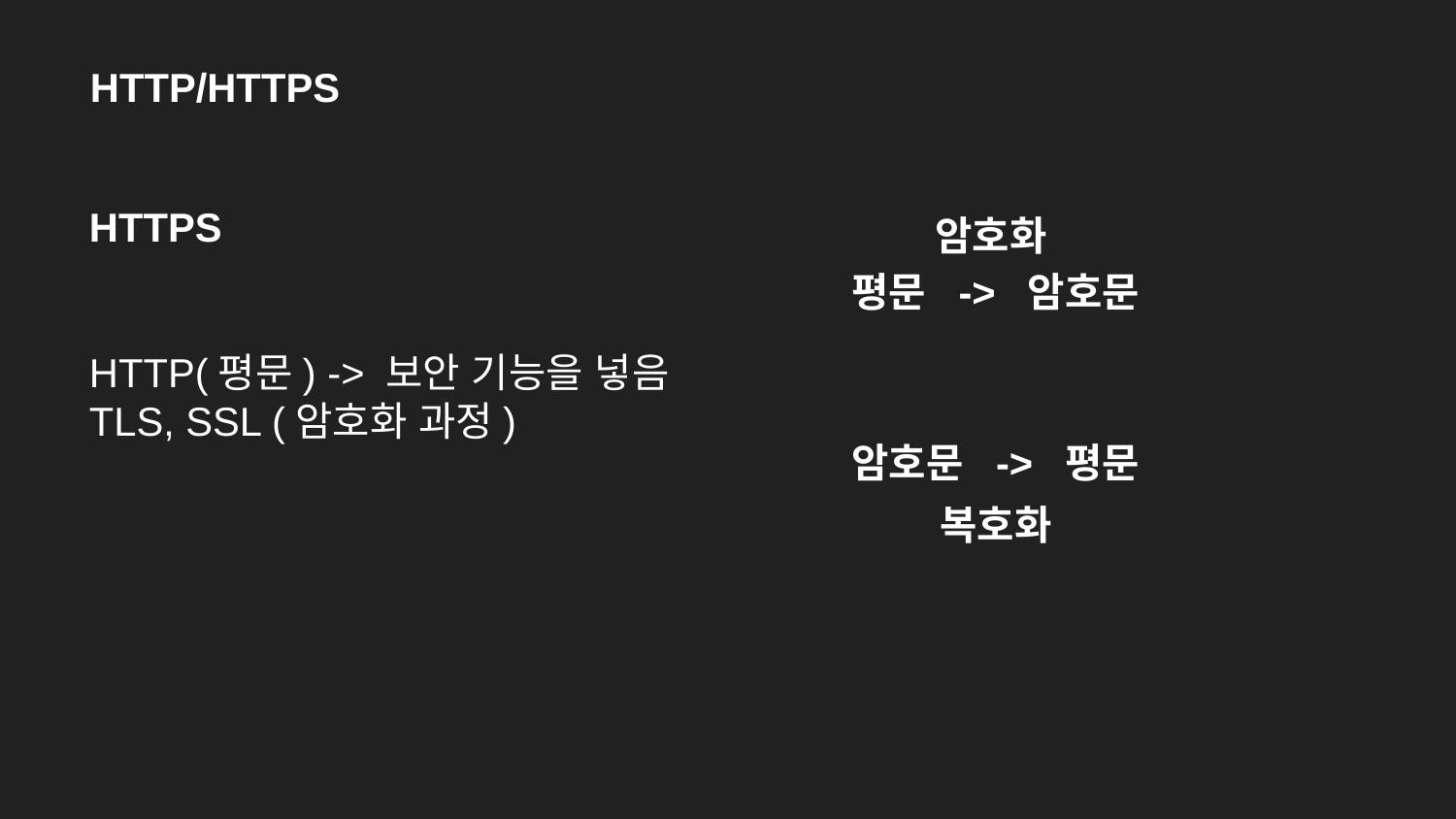

HTTP/HTTPS
HTTPS

HTTP(평문) -> 보안 기능을 넣음
TLS, SSL (암호화 과정)
암호화
평문  ->  암호문
암호문  ->  평문
복호화